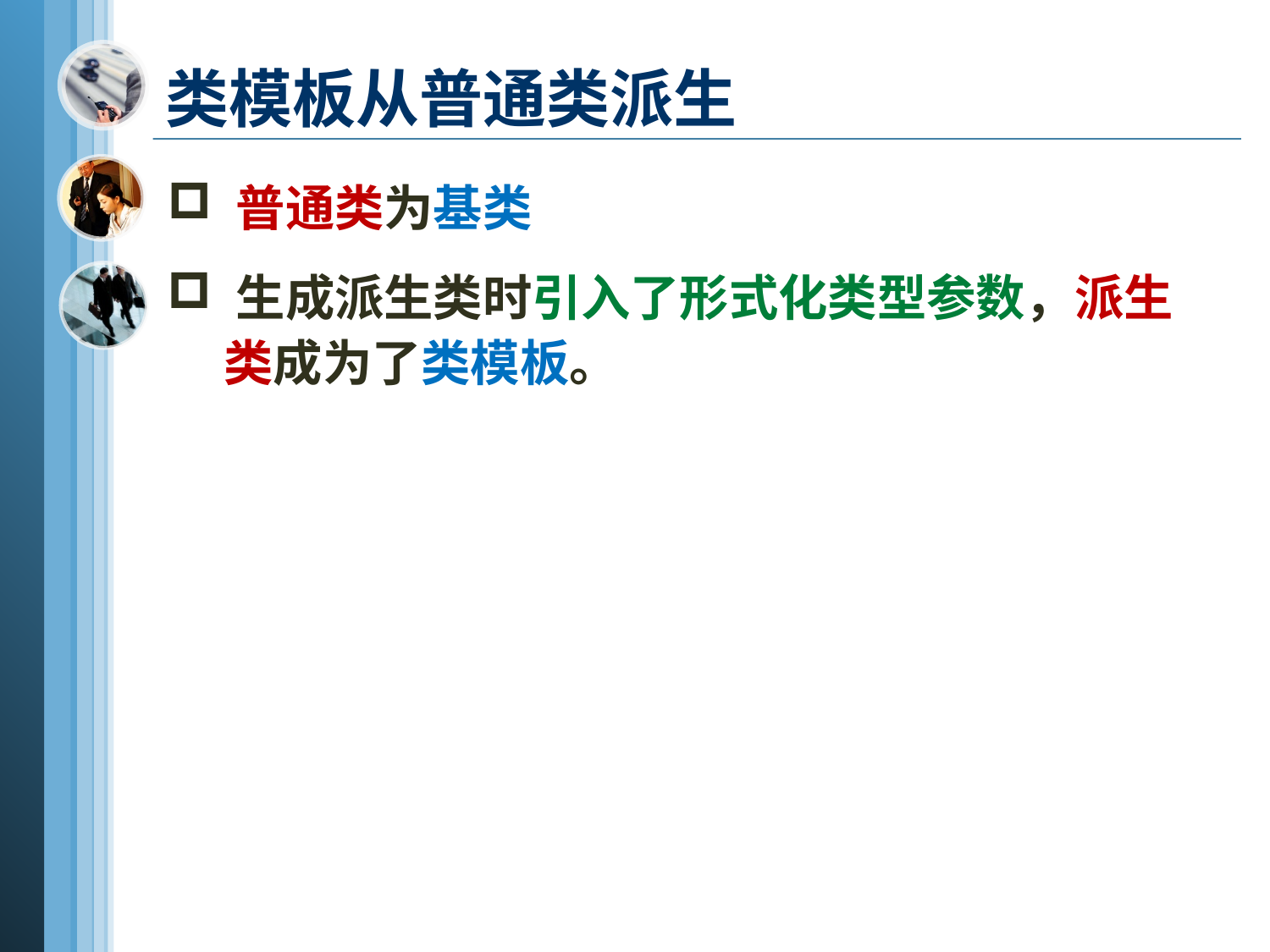

类模板从普通类派生
 普通类为基类
 生成派生类时引入了形式化类型参数，派生
    类成为了类模板。